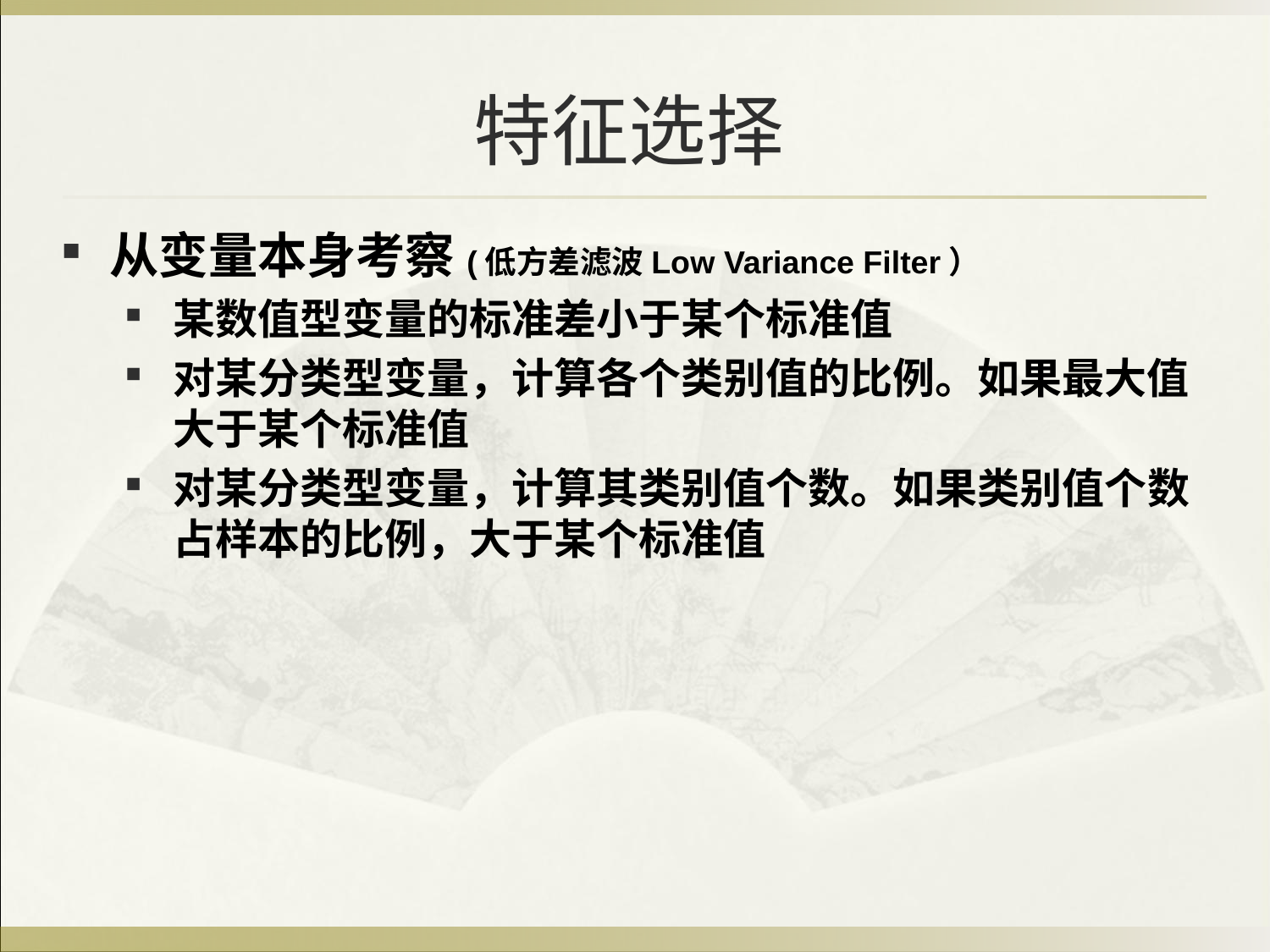

# 特征选择
从变量本身考察(低方差滤波Low Variance Filter）
某数值型变量的标准差小于某个标准值
对某分类型变量，计算各个类别值的比例。如果最大值大于某个标准值
对某分类型变量，计算其类别值个数。如果类别值个数占样本的比例，大于某个标准值